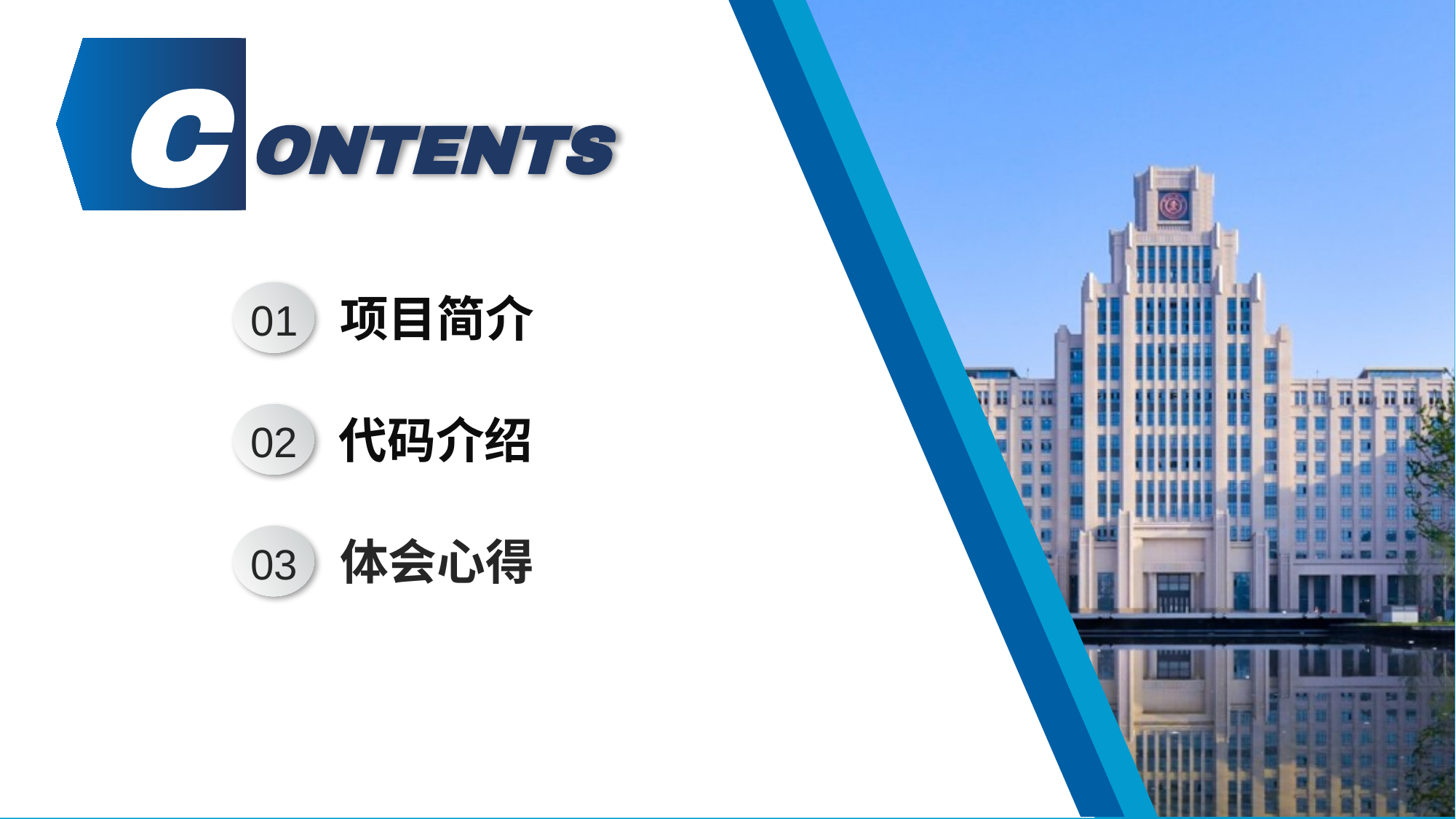

C
ONTENTS

01
项目简介

02
代码介绍

03
体会心得